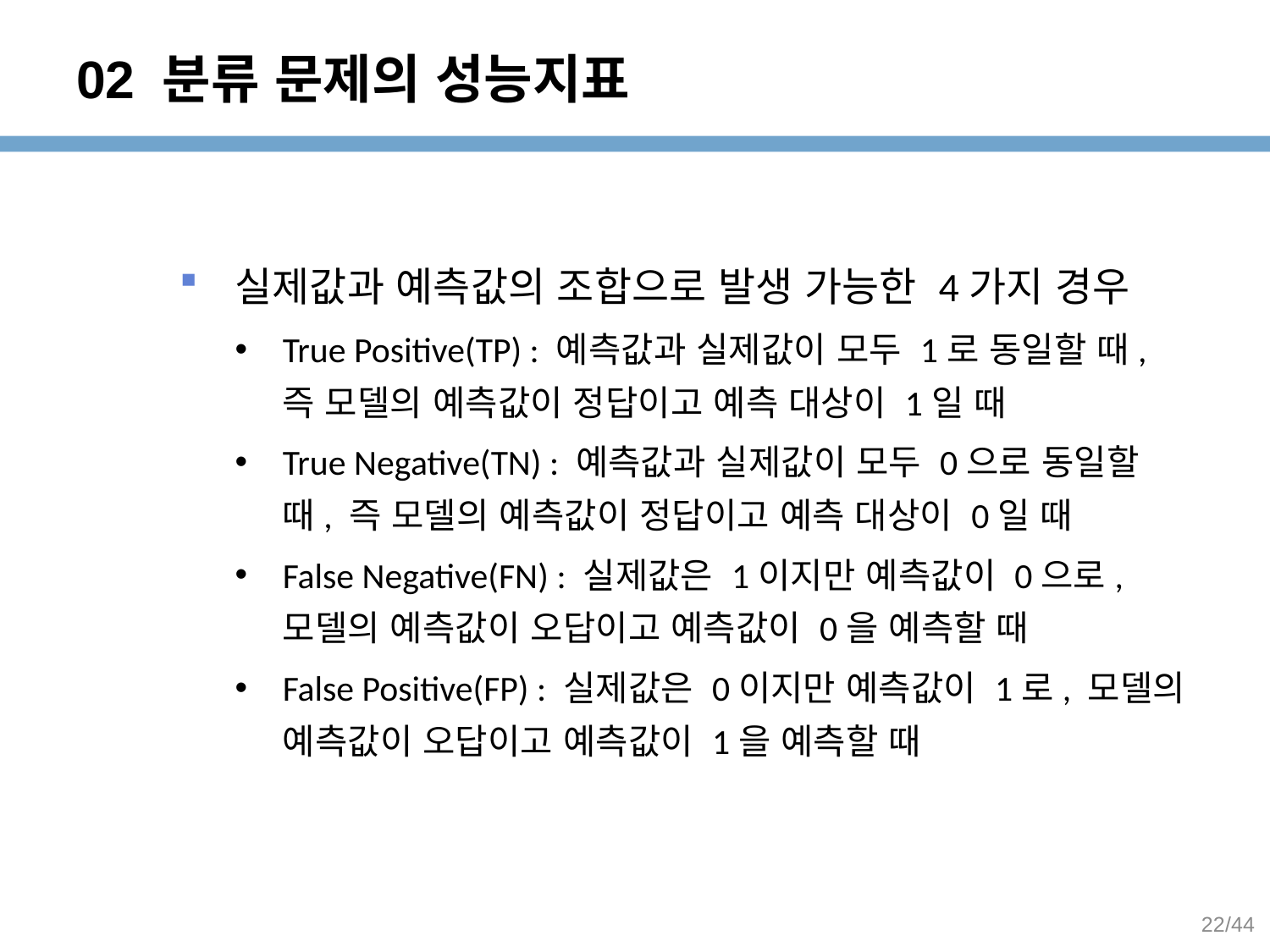

# 02 분류 문제의 성능지표

실제값과 예측값의 조합으로 발생 가능한 4가지 경우
True Positive(TP) : 예측값과 실제값이 모두 1로 동일할 때, 즉 모델의 예측값이 정답이고 예측 대상이 1일 때
True Negative(TN) : 예측값과 실제값이 모두 0으로 동일할 때, 즉 모델의 예측값이 정답이고 예측 대상이 0일 때
False Negative(FN) : 실제값은 1이지만 예측값이 0으로, 모델의 예측값이 오답이고 예측값이 0을 예측할 때
False Positive(FP) : 실제값은 0이지만 예측값이 1로, 모델의 예측값이 오답이고 예측값이 1을 예측할 때
22/44